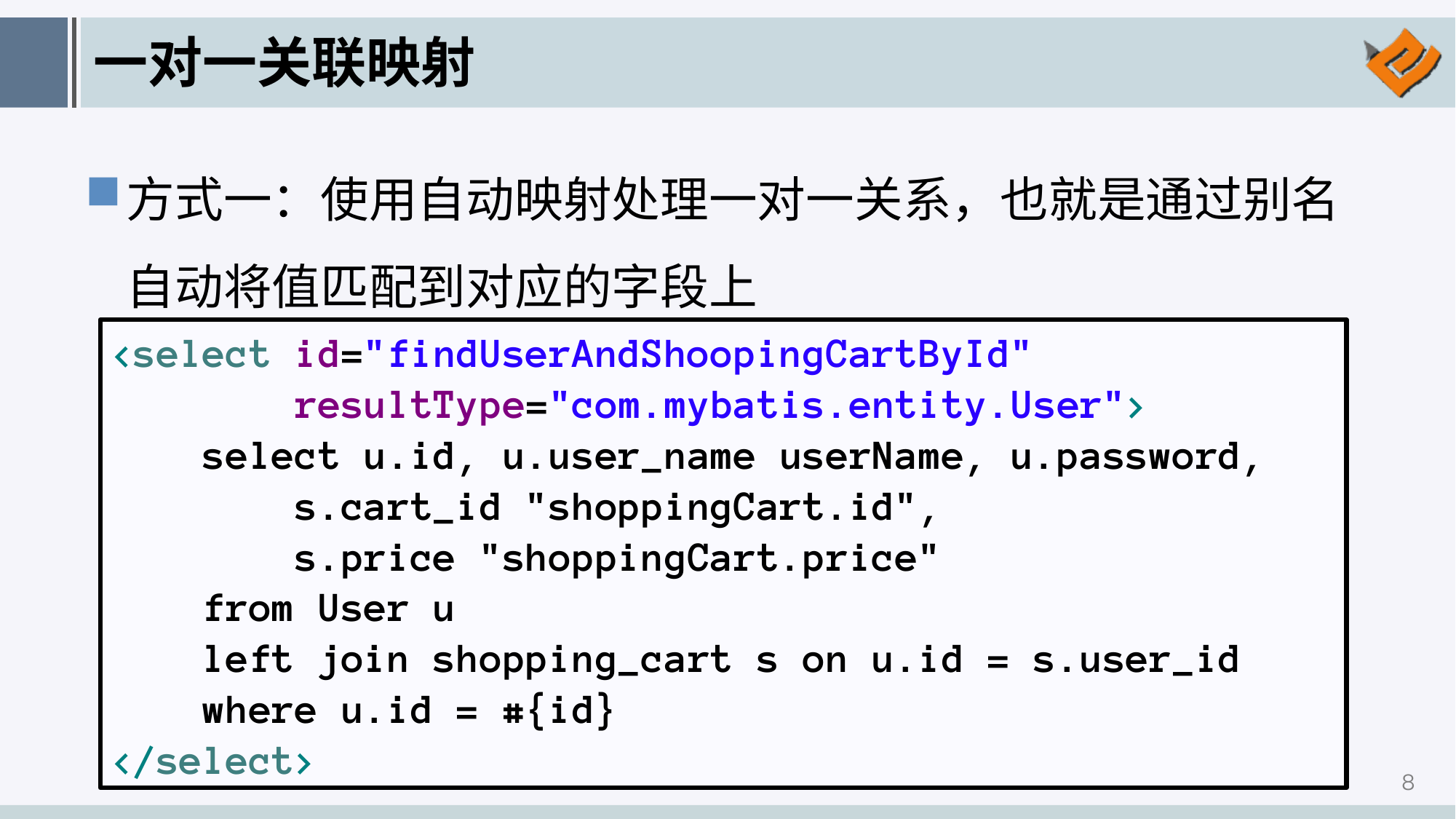

# 一对一关联映射
方式一：使用自动映射处理一对一关系，也就是通过别名自动将值匹配到对应的字段上
<select id="findUserAndShoopingCartById"
        resultType="com.mybatis.entity.User">
    select u.id, u.user_name userName, u.password,
        s.cart_id "shoppingCart.id",
        s.price "shoppingCart.price"
    from User u
    left join shopping_cart s on u.id = s.user_id
    where u.id = #{id}
</select>